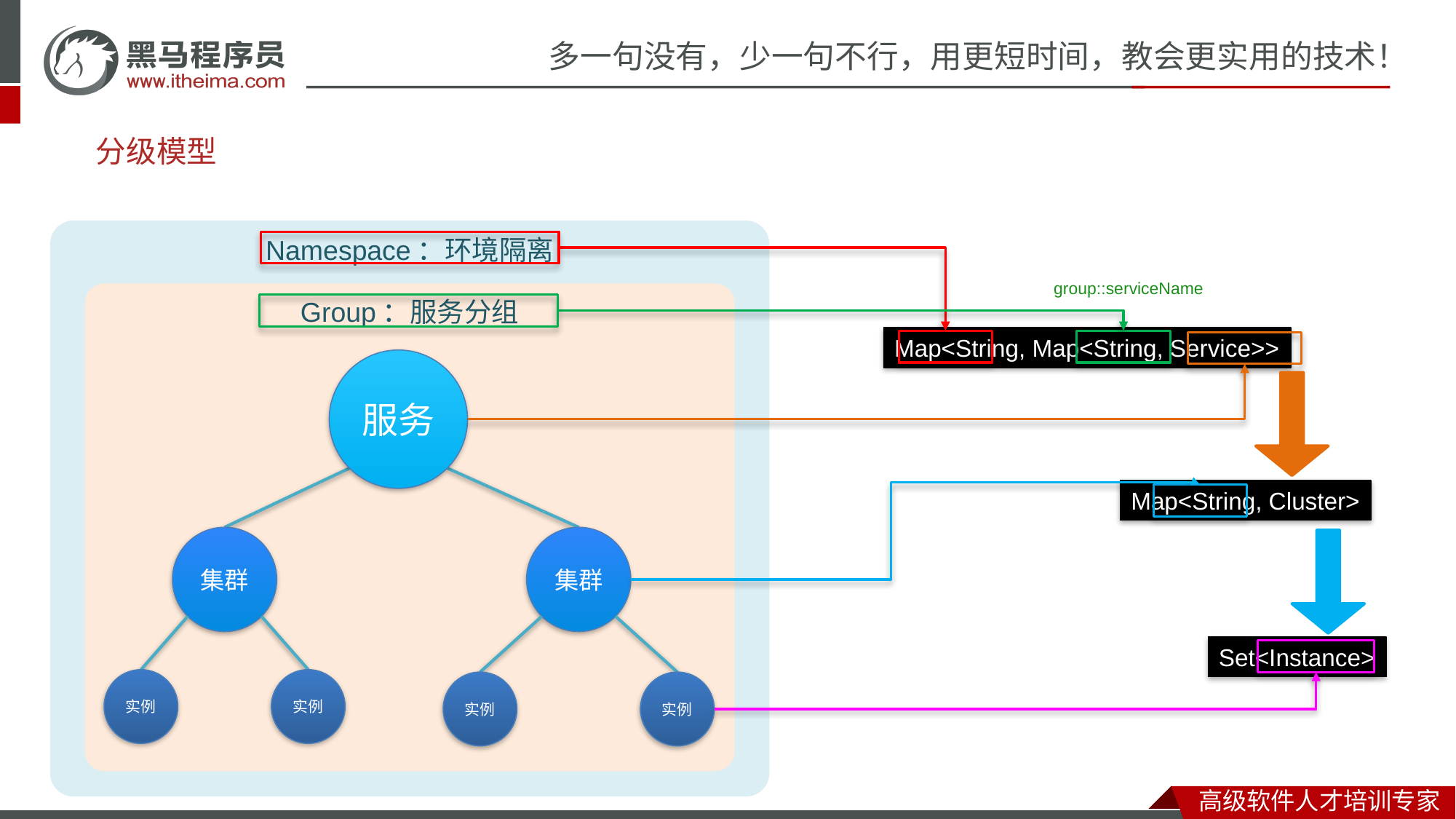

# 分级模型
Namespace：环境隔离

group::serviceName
Group：服务分组

Map<String, Map<String, Service>>

服务

Map<String, Cluster>

集群
集群

Set<Instance>

实例
实例
实例
实例